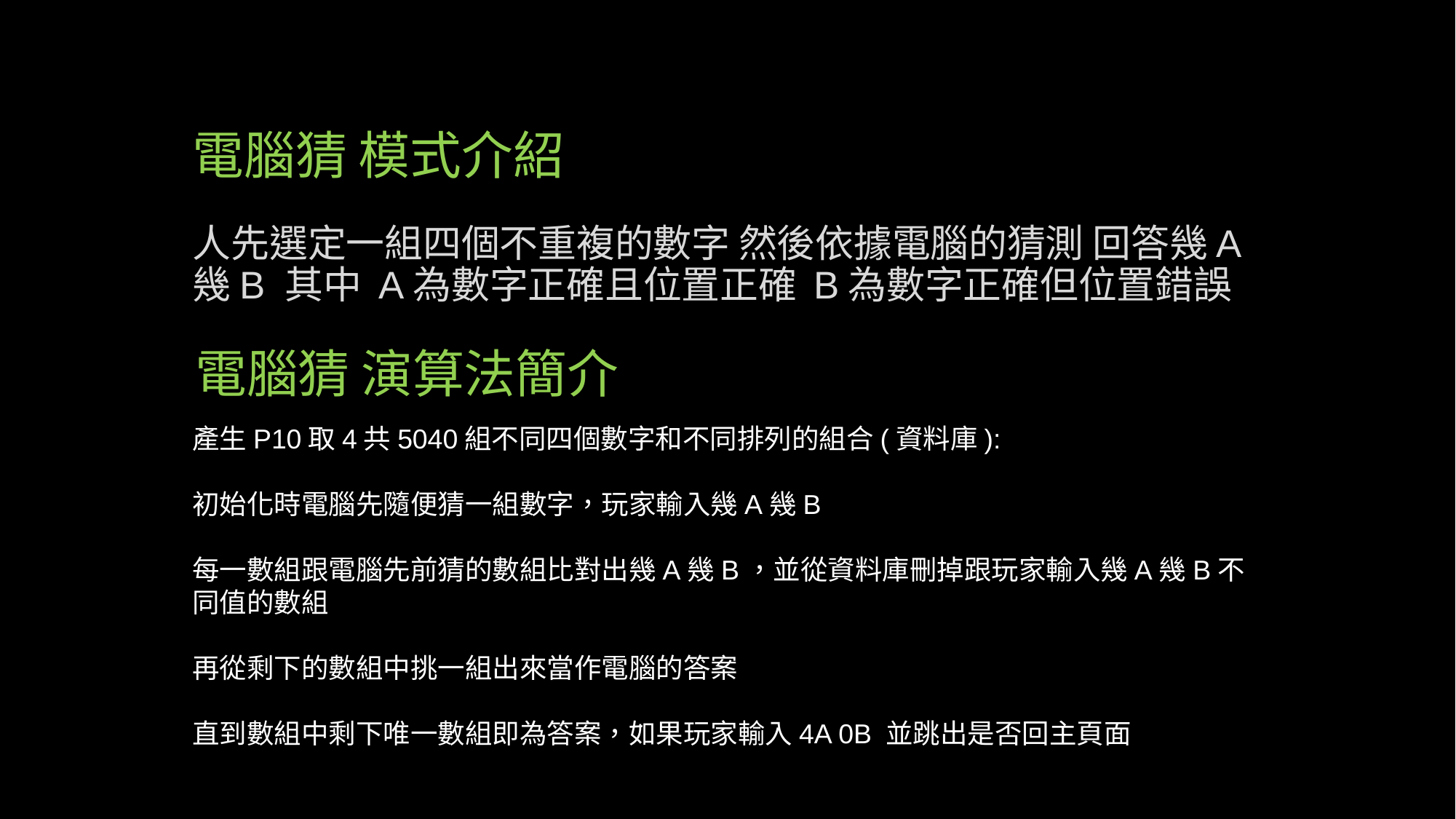

# 電腦猜 模式介紹
人先選定一組四個不重複的數字 然後依據電腦的猜測 回答幾A幾B 其中 A為數字正確且位置正確 B為數字正確但位置錯誤

電腦猜 演算法簡介
產生P10取4共5040組不同四個數字和不同排列的組合(資料庫):

初始化時電腦先隨便猜一組數字，玩家輸入幾A幾B

每一數組跟電腦先前猜的數組比對出幾A幾B，並從資料庫刪掉跟玩家輸入幾A幾B不同值的數組

再從剩下的數組中挑一組出來當作電腦的答案

直到數組中剩下唯一數組即為答案，如果玩家輸入4A 0B 並跳出是否回主頁面